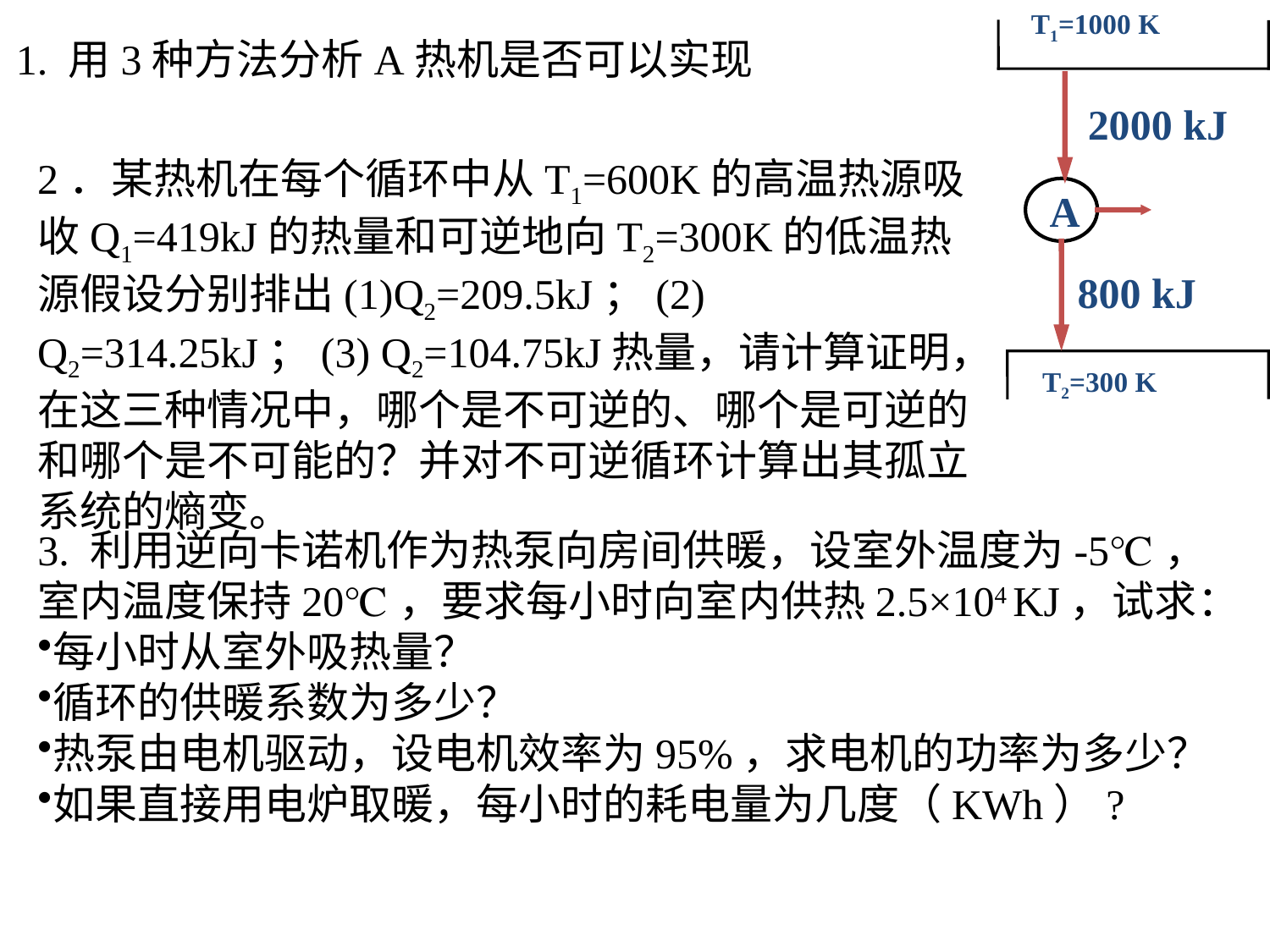

T1=1000 K

A

800 kJ

T2=300 K
1. 用3种方法分析A热机是否可以实现
2000 kJ
2．某热机在每个循环中从T1=600K的高温热源吸收Q1=419kJ的热量和可逆地向T2=300K的低温热源假设分别排出(1)Q2=209.5kJ；(2) Q2=314.25kJ；(3) Q2=104.75kJ热量，请计算证明，在这三种情况中，哪个是不可逆的、哪个是可逆的和哪个是不可能的？并对不可逆循环计算出其孤立系统的熵变。
3. 利用逆向卡诺机作为热泵向房间供暖，设室外温度为-5℃，室内温度保持20℃，要求每小时向室内供热2.5×104 KJ，试求：
每小时从室外吸热量？
循环的供暖系数为多少？
热泵由电机驱动，设电机效率为95%，求电机的功率为多少？
如果直接用电炉取暖，每小时的耗电量为几度（KWh）?